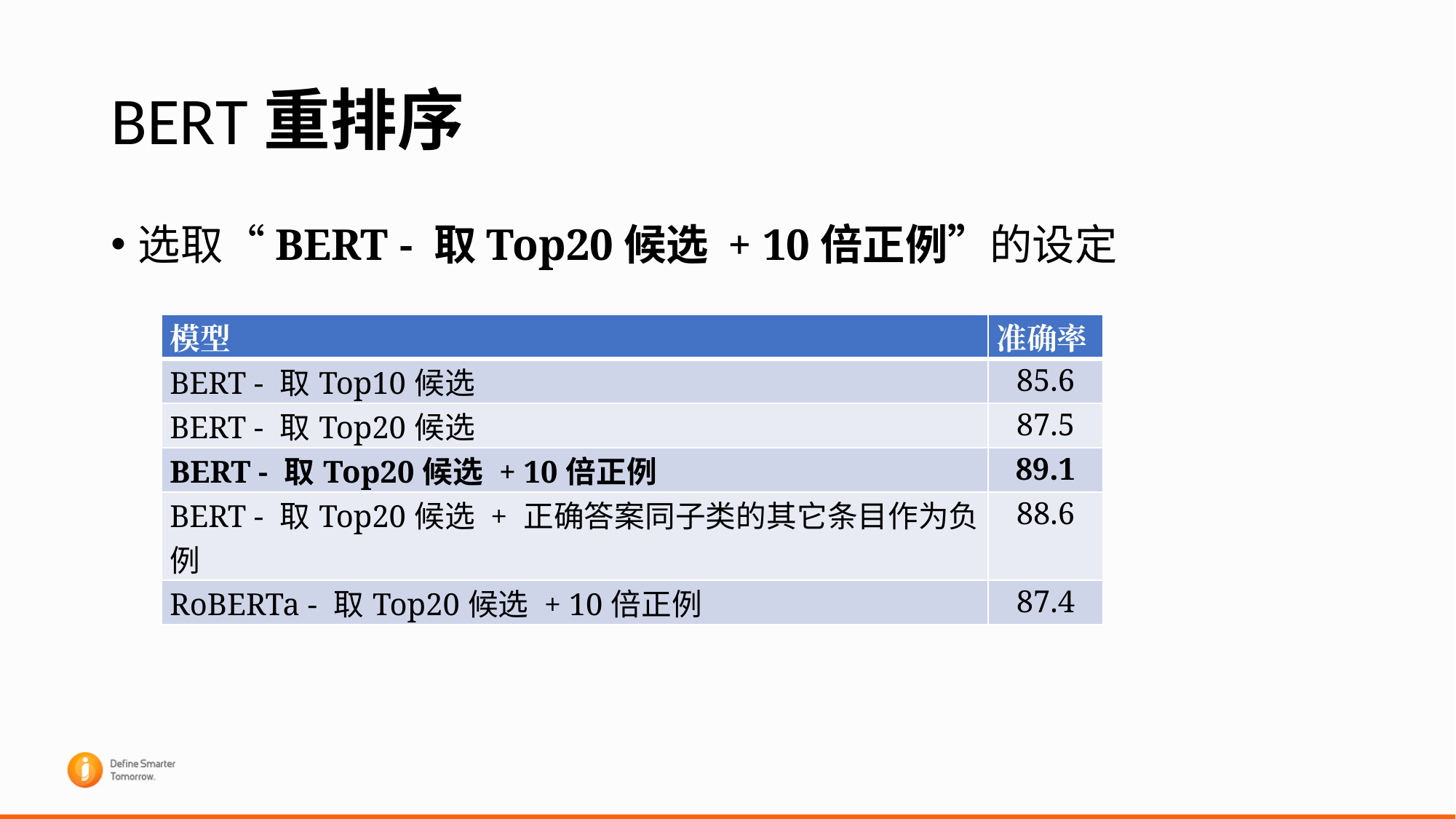

# BERT重排序
选取“BERT - 取Top20候选 + 10倍正例”的设定

| 模型 | 准确率 |
| --- | --- |
| BERT - 取Top10候选 | 85.6 |
| BERT - 取Top20候选 | 87.5 |
| BERT - 取Top20候选 + 10倍正例 | 89.1 |
| BERT - 取Top20候选 + 正确答案同子类的其它条目作为负例 | 88.6 |
| RoBERTa - 取Top20候选 + 10倍正例 | 87.4 |